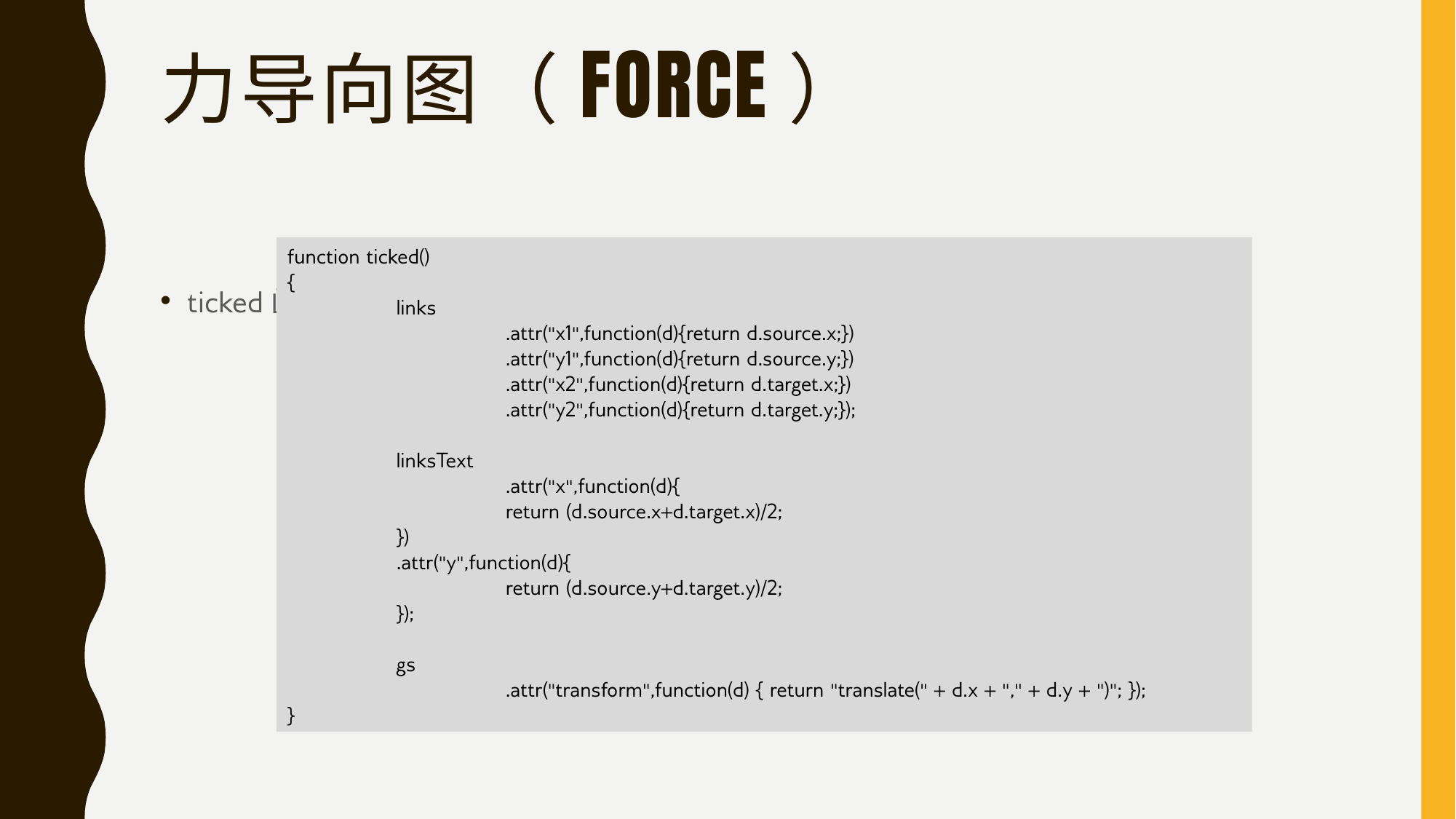

# 力导向图（Force）
function ticked()
{
    	links
    		.attr("x1",function(d){return d.source.x;})
    		.attr("y1",function(d){return d.source.y;})
    		.attr("x2",function(d){return d.target.x;})
    		.attr("y2",function(d){return d.target.y;});

    	linksText
    		.attr("x",function(d){
    		return (d.source.x+d.target.x)/2;
    	})
    	.attr("y",function(d){
    		return (d.source.y+d.target.y)/2;
    	});

    	gs
    		.attr("transform",function(d) { return "translate(" + d.x + "," + d.y + ")"; });
}
ticked函数